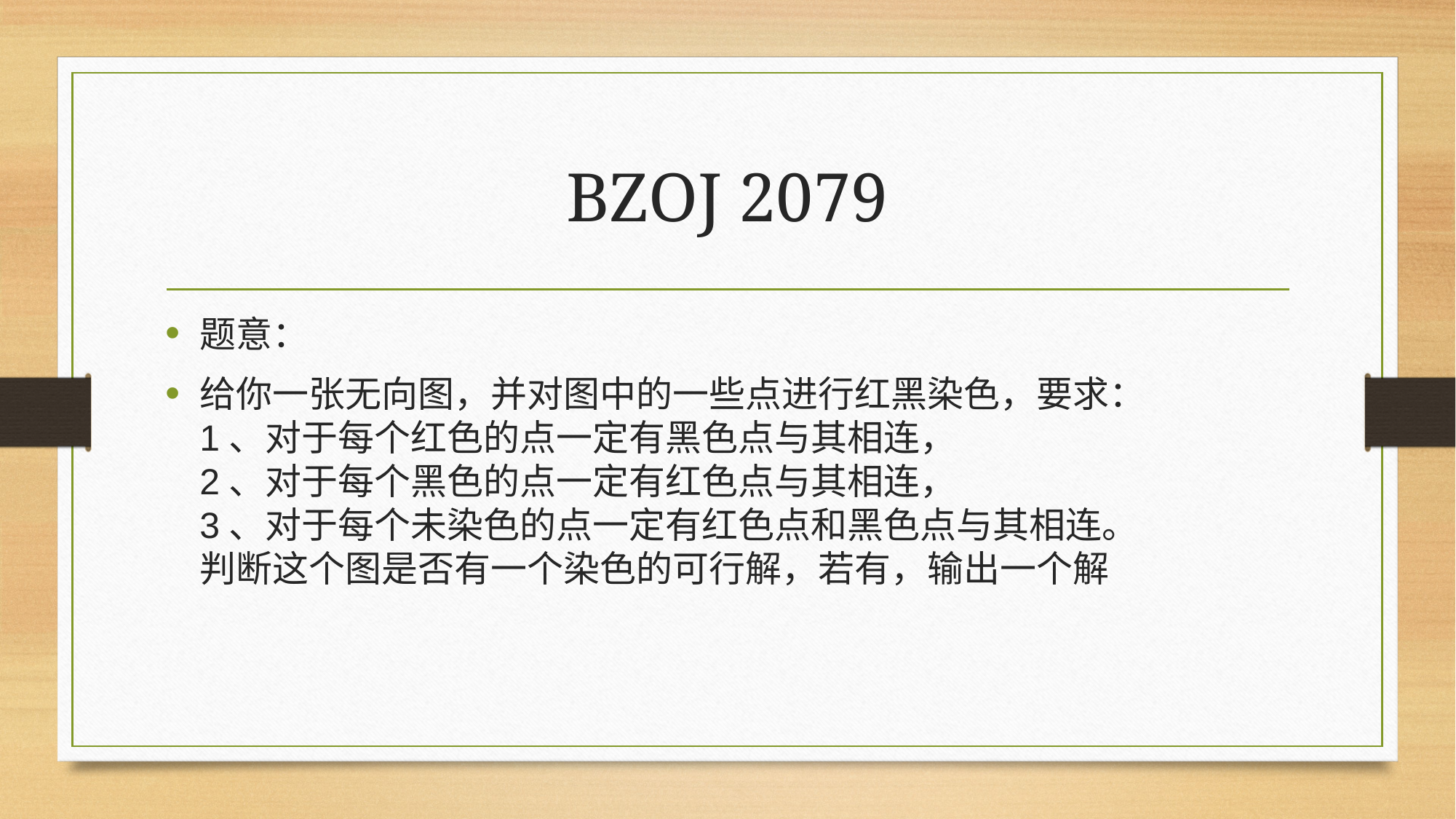

# BZOJ 2079
题意：
给你一张无向图，并对图中的一些点进行红黑染色，要求： 
1、对于每个红色的点一定有黑色点与其相连， 
2、对于每个黑色的点一定有红色点与其相连， 
3、对于每个未染色的点一定有红色点和黑色点与其相连。 
判断这个图是否有一个染色的可行解，若有，输出一个解